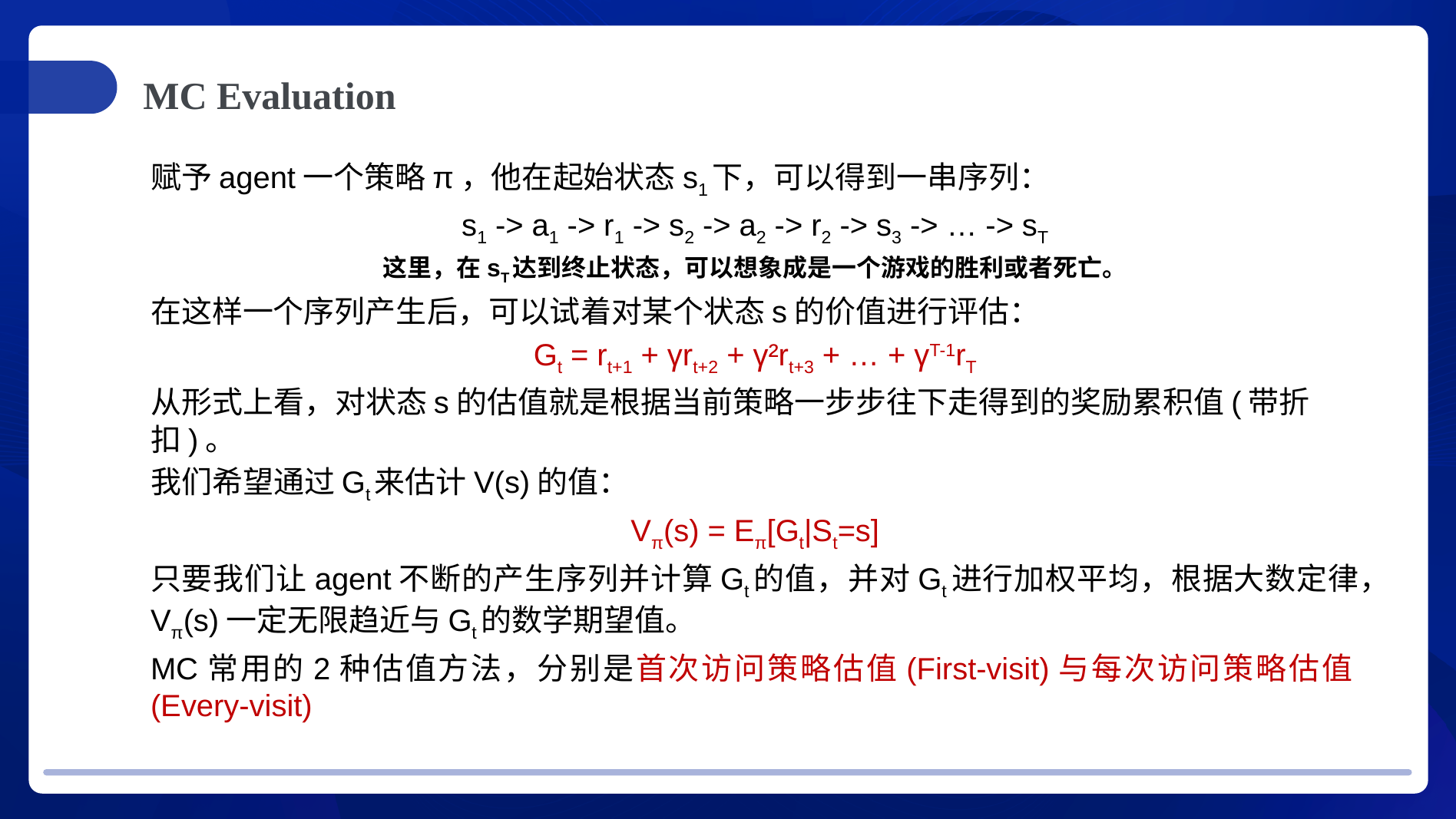

MC Evaluation

赋予agent一个策略π，他在起始状态s1下，可以得到一串序列：
s1 -> a1 -> r1 -> s2 -> a2 -> r2 -> s3 -> … -> sT
这里，在sT达到终止状态，可以想象成是一个游戏的胜利或者死亡。
在这样一个序列产生后，可以试着对某个状态s的价值进行评估：
Gt = rt+1 + γrt+2 + γ²rt+3 + … + γT-1rT
从形式上看，对状态s的估值就是根据当前策略一步步往下走得到的奖励累积值(带折扣)。
我们希望通过Gt来估计V(s)的值：
Vπ(s) = Eπ[Gt|St=s]
只要我们让agent不断的产生序列并计算Gt的值，并对Gt进行加权平均，根据大数定律，Vπ(s)一定无限趋近与Gt的数学期望值。
MC常用的2种估值方法，分别是首次访问策略估值(First-visit)与每次访问策略估值(Every-visit)